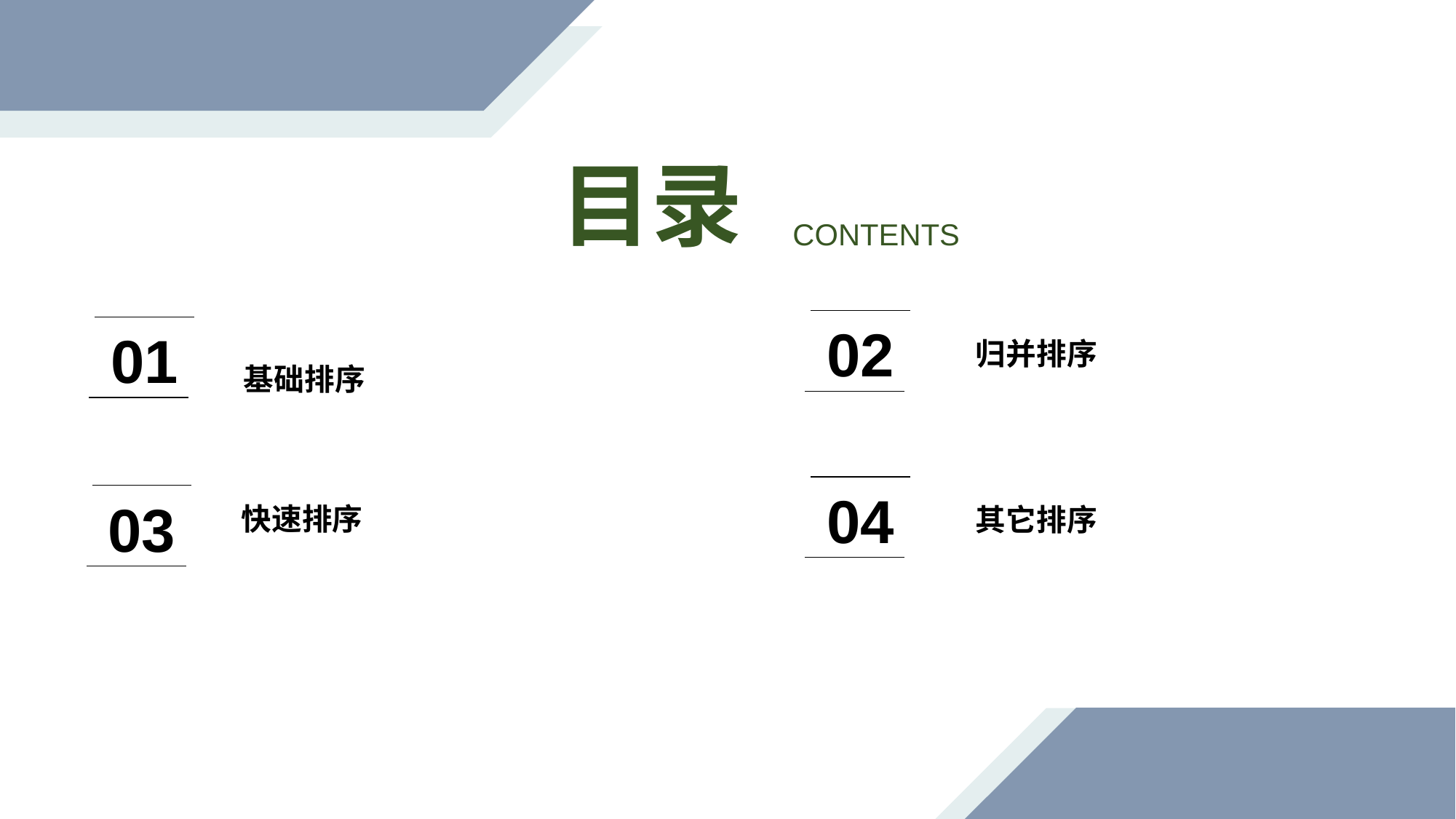

目录
 CONTENTS
02
01
归并排序
基础排序
04
03
快速排序
其它排序
工作概述
Whatever is worth doing is worth doing well. Whatever is worth